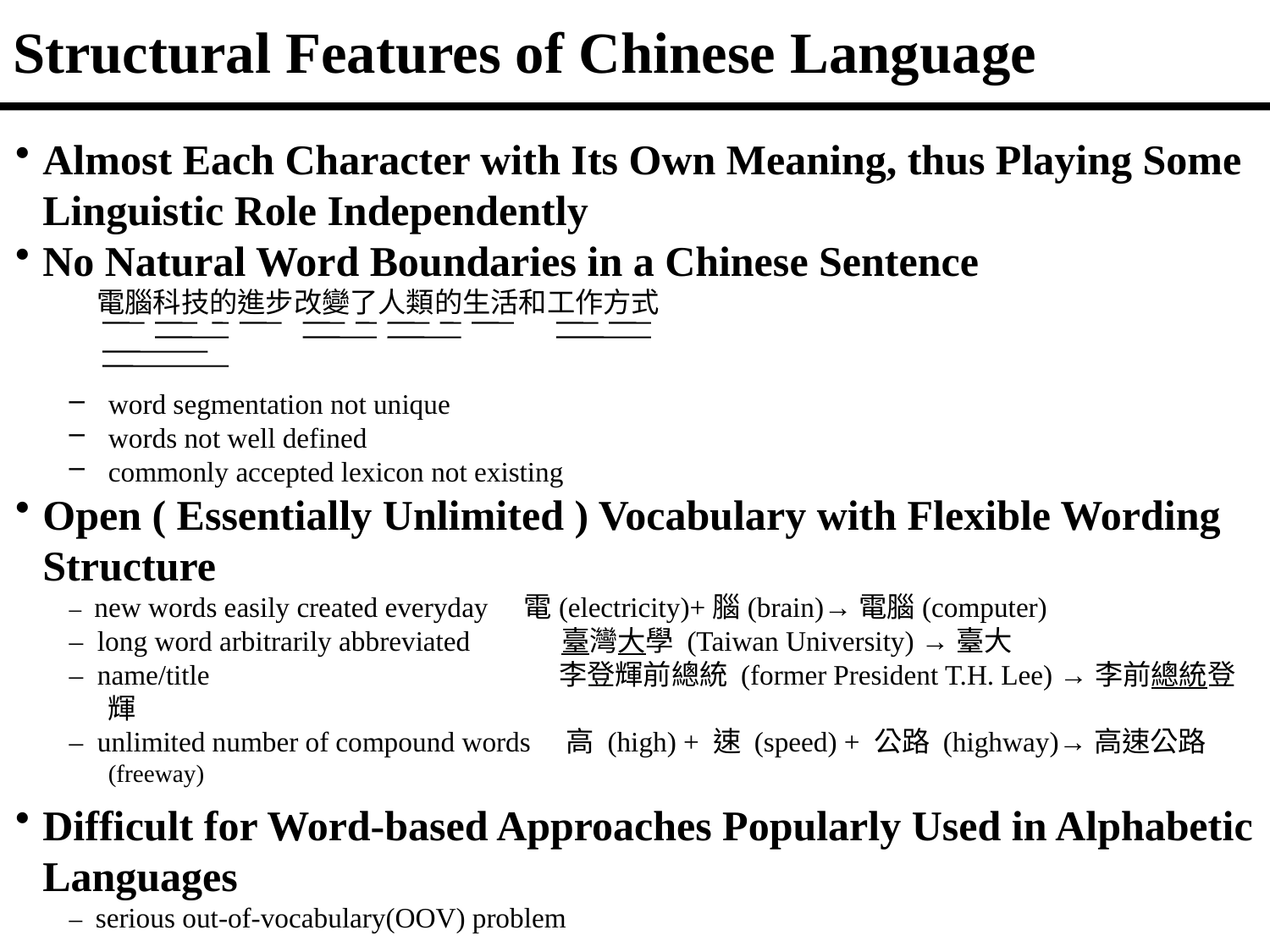

Structural Features of Chinese Language

Almost Each Character with Its Own Meaning, thus Playing Some Linguistic Role Independently
No Natural Word Boundaries in a Chinese Sentence
    電腦科技的進步改變了人類的生活和工作方式

word segmentation not unique
words not well defined
commonly accepted lexicon not existing
Open ( Essentially Unlimited ) Vocabulary with Flexible Wording Structure
–  new words easily created everyday	    電(electricity)+腦(brain)→電腦(computer)
–  long word arbitrarily abbreviated            臺灣大學 (Taiwan University) →臺大
–  name/title                                                 李登輝前總統 (former President T.H. Lee) →李前總統登輝
–  unlimited number of compound words    高 (high) + 速 (speed) + 公路 (highway)→高速公路(freeway)

Difficult for Word-based Approaches Popularly Used in Alphabetic Languages
–  serious out-of-vocabulary(OOV) problem